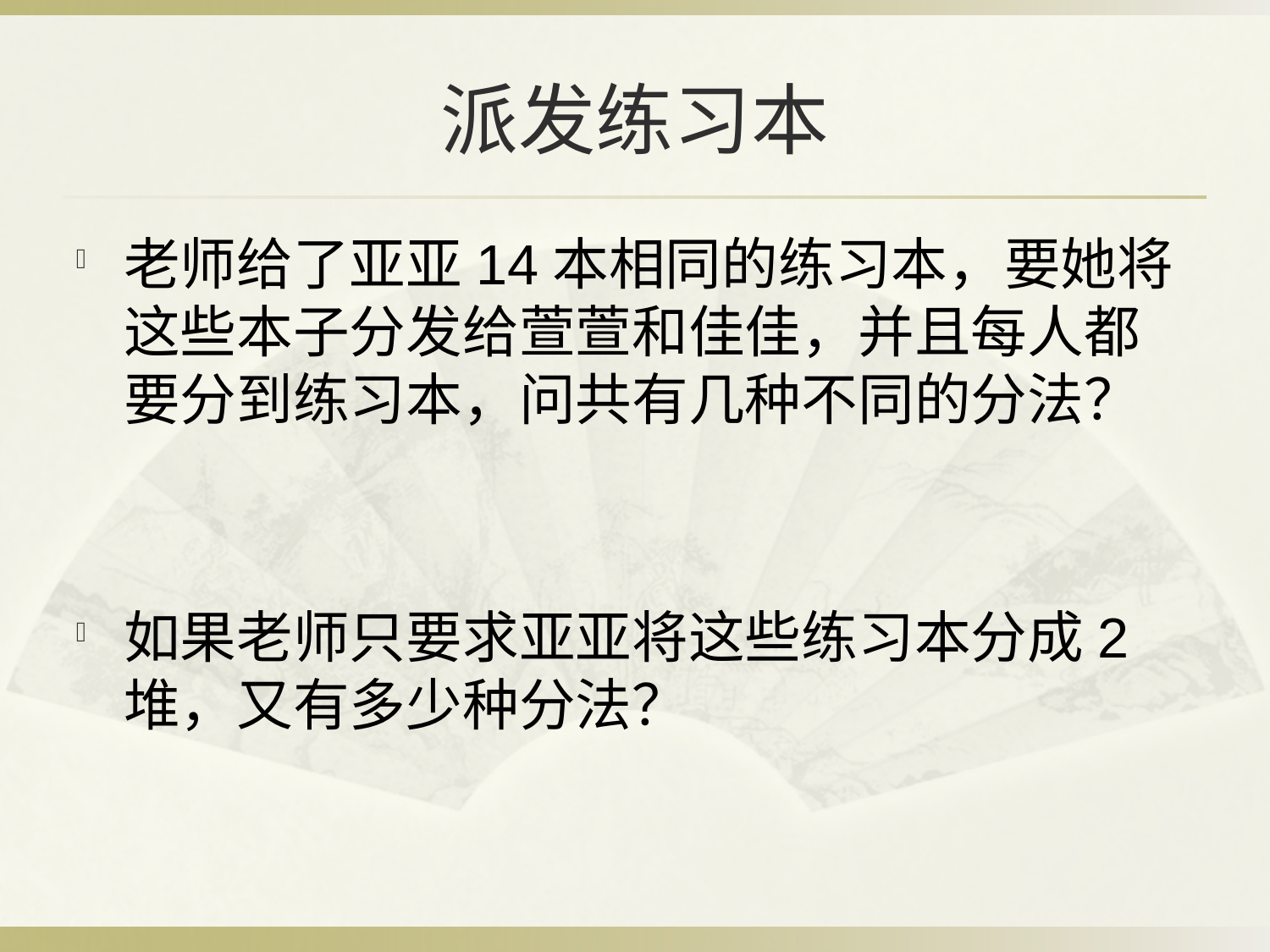

# 派发练习本
老师给了亚亚14本相同的练习本，要她将这些本子分发给萱萱和佳佳，并且每人都要分到练习本，问共有几种不同的分法？

如果老师只要求亚亚将这些练习本分成2堆，又有多少种分法？